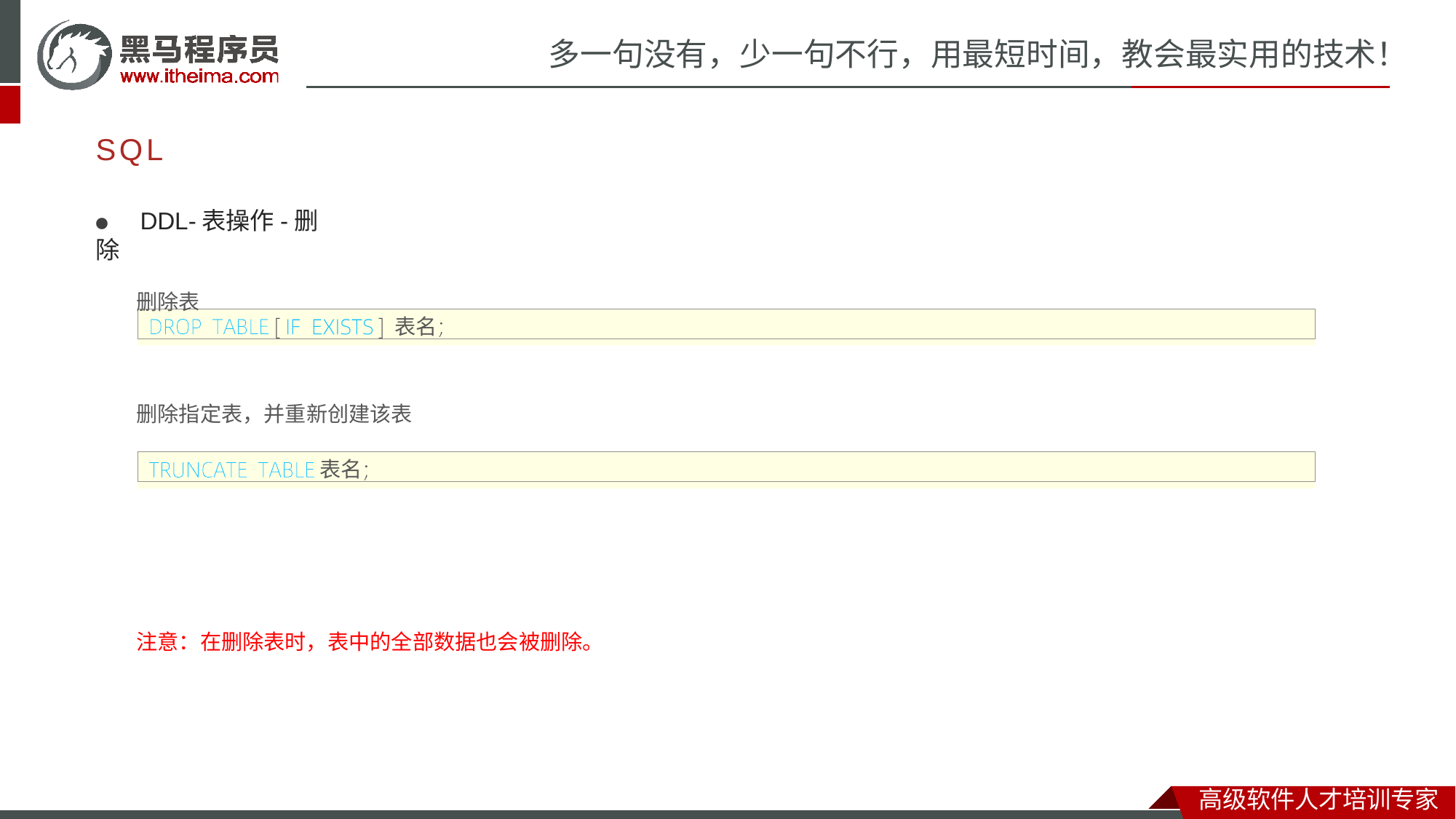

# 多一句没有，少一句不行，用最短时间，教会最实用的技术！

SQL

⚫	DDL-表操作-删除
删除表

表名

删除指定表，并重新创建该表

表名

注意：在删除表时，表中的全部数据也会被删除。
高级软件人才培训专家